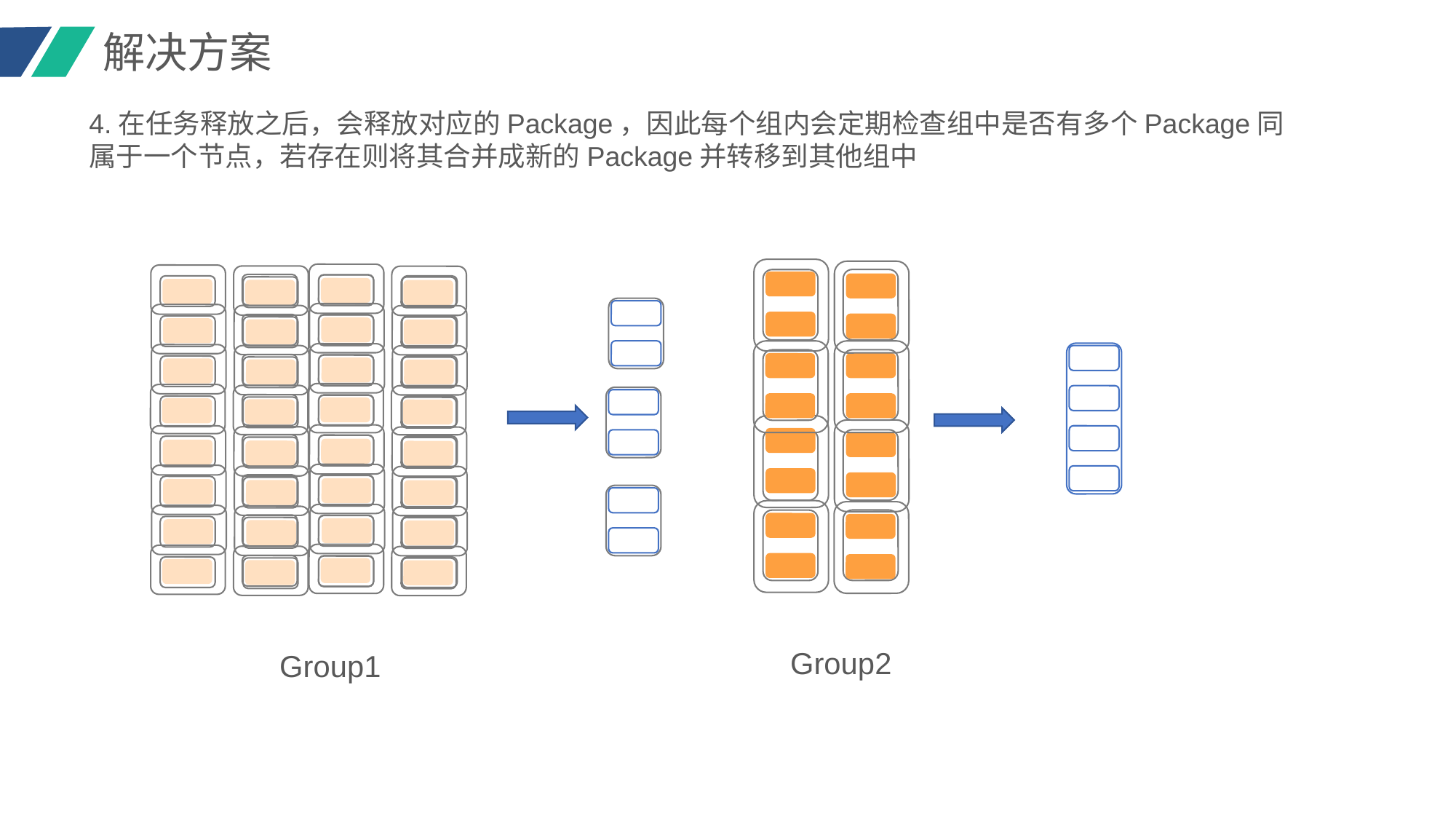

解决方案

4.在任务释放之后，会释放对应的Package，因此每个组内会定期检查组中是否有多个Package同属于一个节点，若存在则将其合并成新的Package并转移到其他组中

Group2
Group1